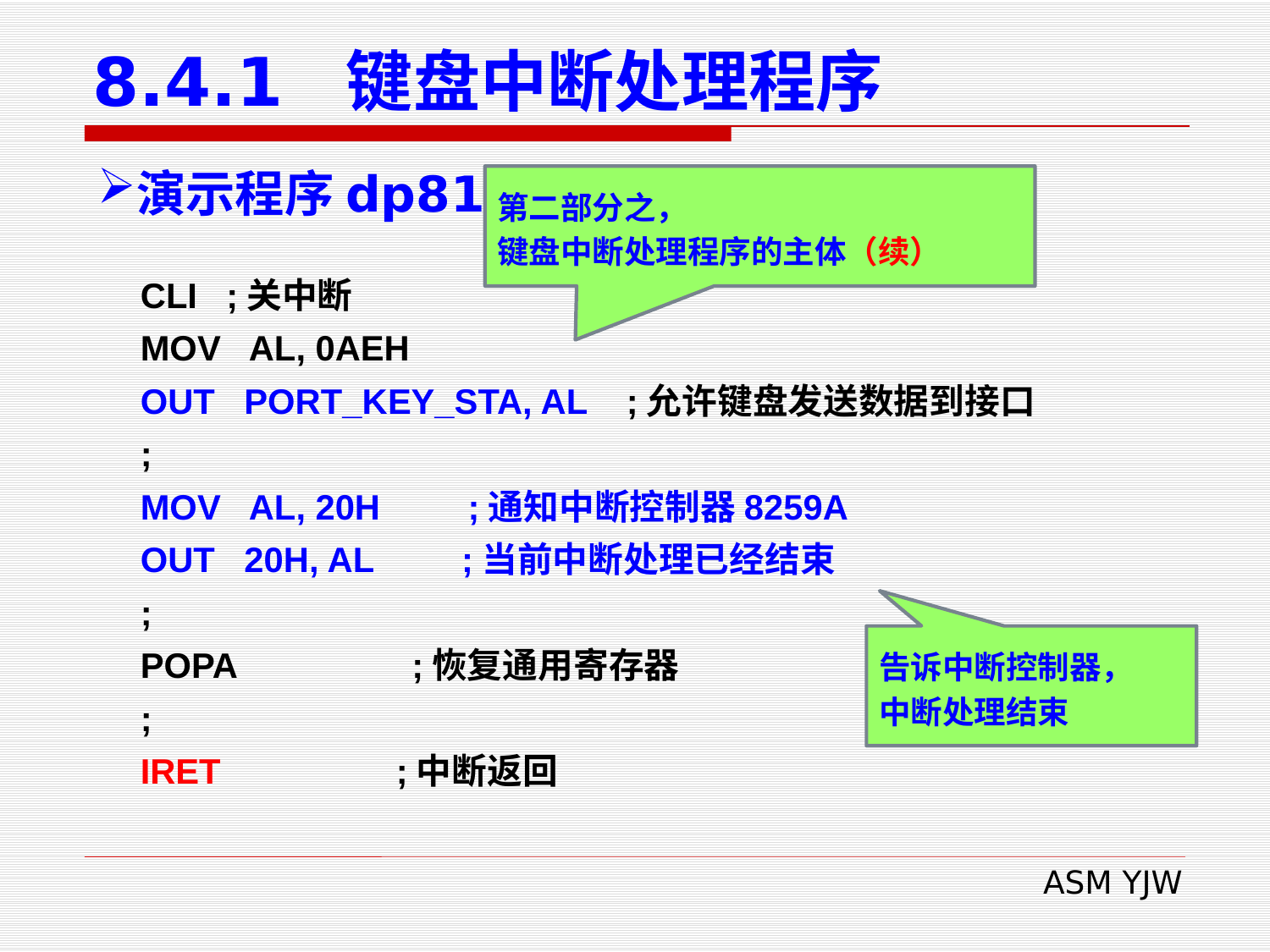

# 8.4.1  键盘中断处理程序
演示程序dp81
第二部分之，
键盘中断处理程序的主体（续）
    CLI   ;关中断
    MOV   AL, 0AEH
    OUT   PORT_KEY_STA, AL    ;允许键盘发送数据到接口
    ;
    MOV   AL, 20H         ;通知中断控制器8259A
    OUT   20H, AL         ;当前中断处理已经结束
    ;
    POPA                  ;恢复通用寄存器
    ;
    IRET                  ;中断返回
告诉中断控制器，
中断处理结束